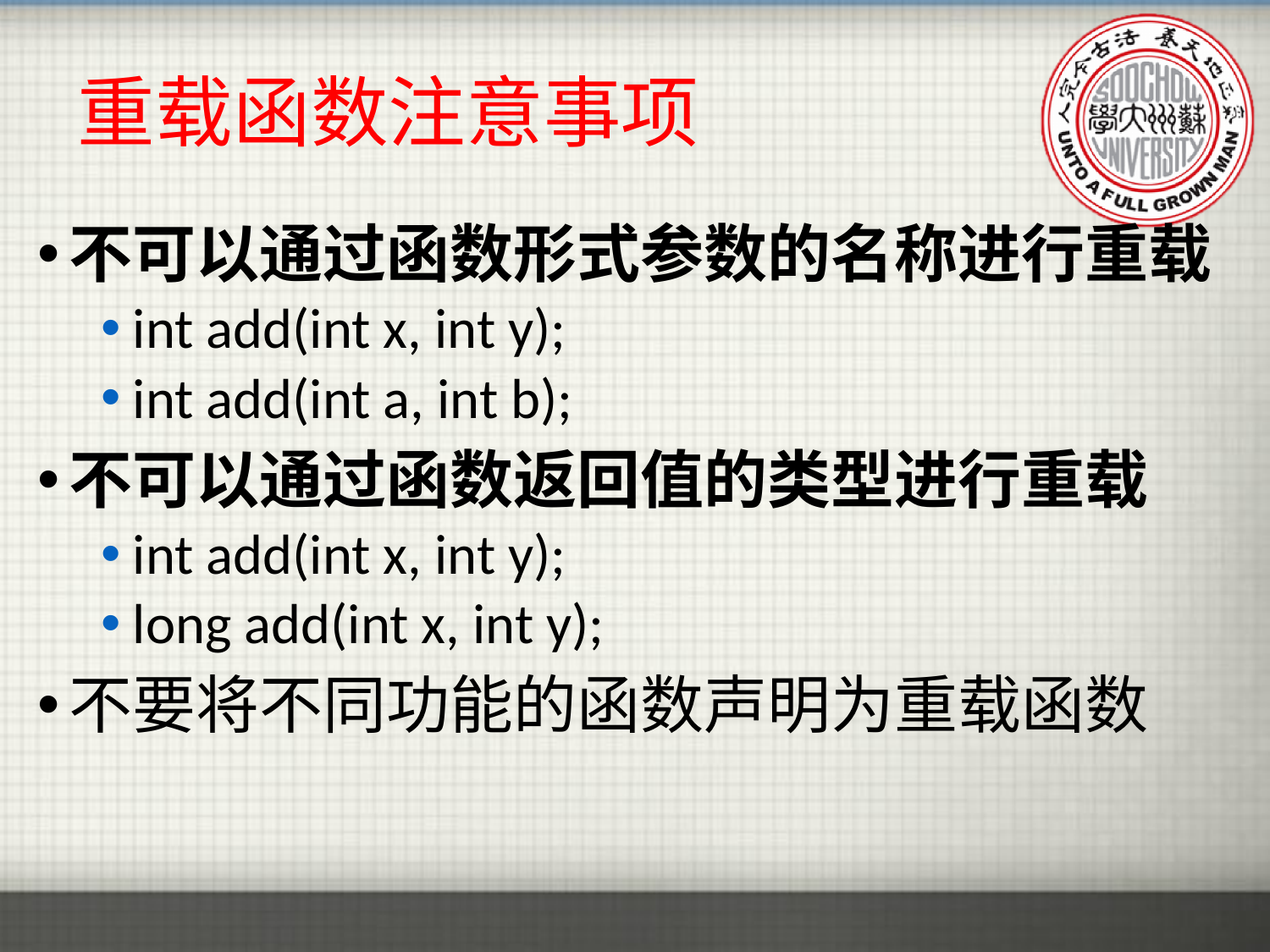

# 重载函数注意事项
不可以通过函数形式参数的名称进行重载
int add(int x, int y);
int add(int a, int b);
不可以通过函数返回值的类型进行重载
int add(int x, int y);
long add(int x, int y);
不要将不同功能的函数声明为重载函数